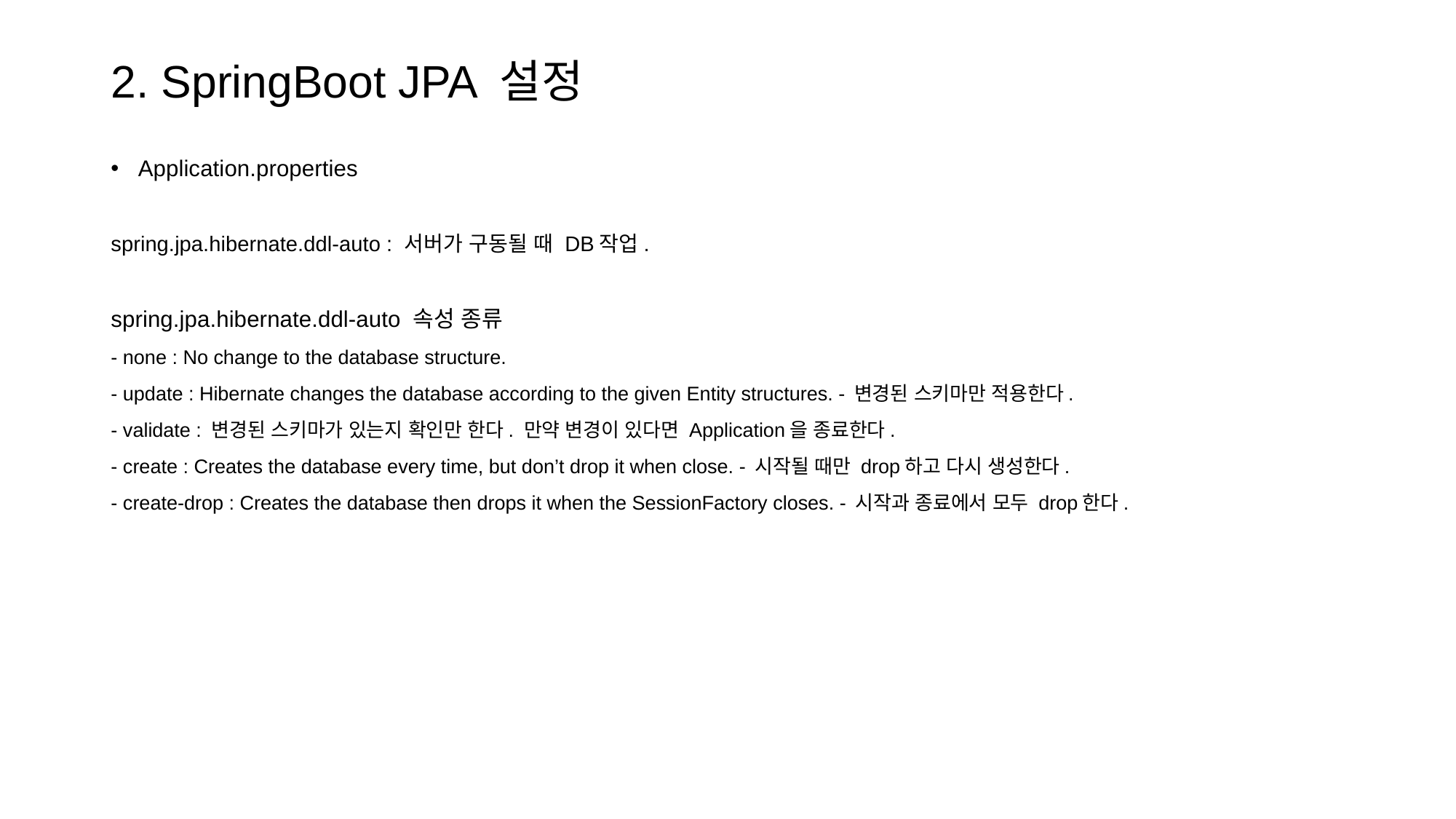

# 2. SpringBoot JPA 설정
Application.properties

spring.jpa.hibernate.ddl-auto : 서버가 구동될 때 DB작업.

spring.jpa.hibernate.ddl-auto 속성 종류
- none : No change to the database structure.
- update : Hibernate changes the database according to the given Entity structures. - 변경된 스키마만 적용한다.
- validate : 변경된 스키마가 있는지 확인만 한다. 만약 변경이 있다면 Application을 종료한다.
- create : Creates the database every time, but don’t drop it when close. - 시작될 때만 drop하고 다시 생성한다.
- create-drop : Creates the database then drops it when the SessionFactory closes. - 시작과 종료에서 모두 drop한다.